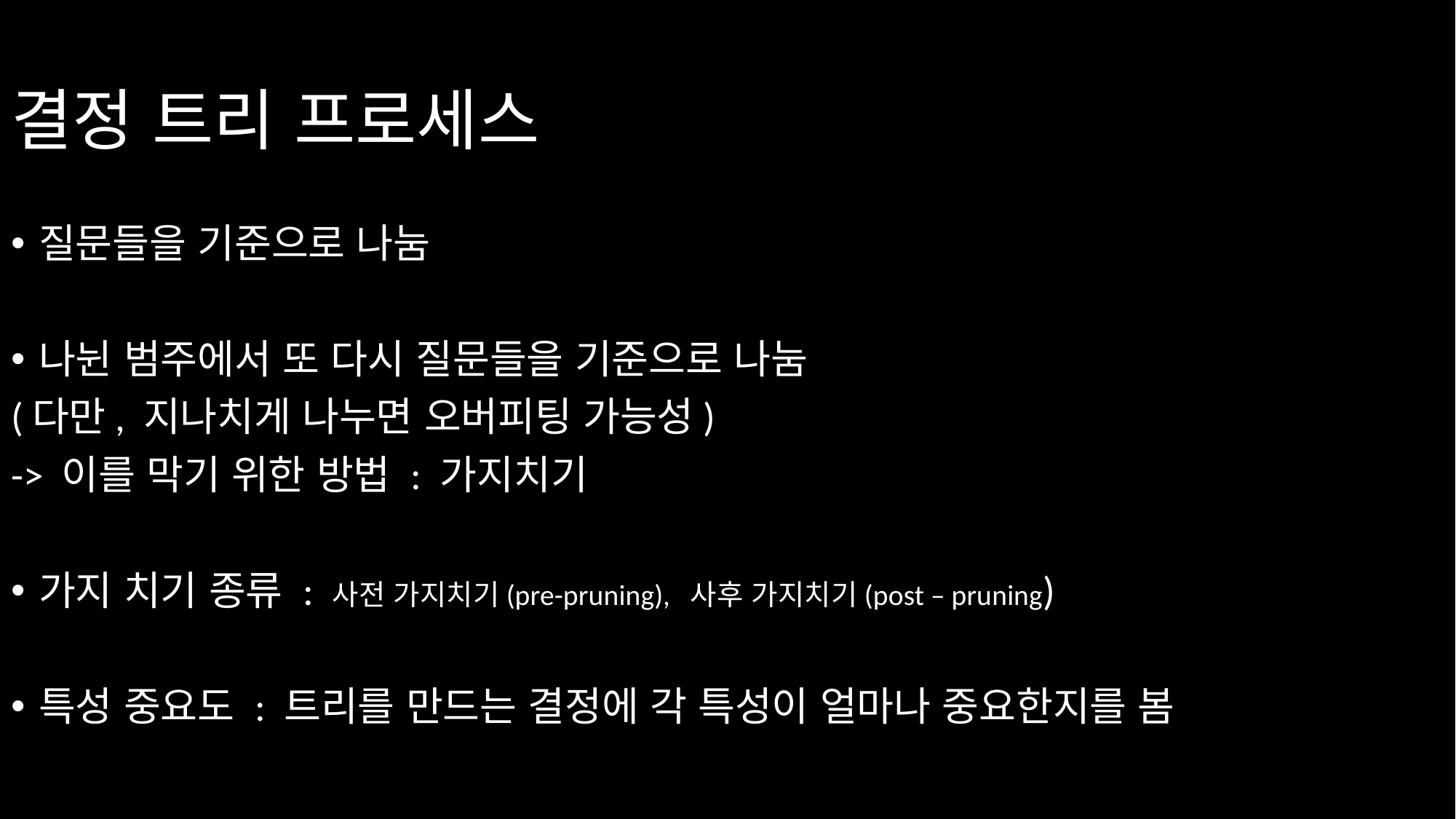

결정 트리 프로세스
질문들을 기준으로 나눔

나뉜 범주에서 또 다시 질문들을 기준으로 나눔
(다만, 지나치게 나누면 오버피팅 가능성)
-> 이를 막기 위한 방법 : 가지치기

가지 치기 종류 : 사전 가지치기(pre-pruning),  사후 가지치기(post – pruning)

특성 중요도 : 트리를 만드는 결정에 각 특성이 얼마나 중요한지를 봄